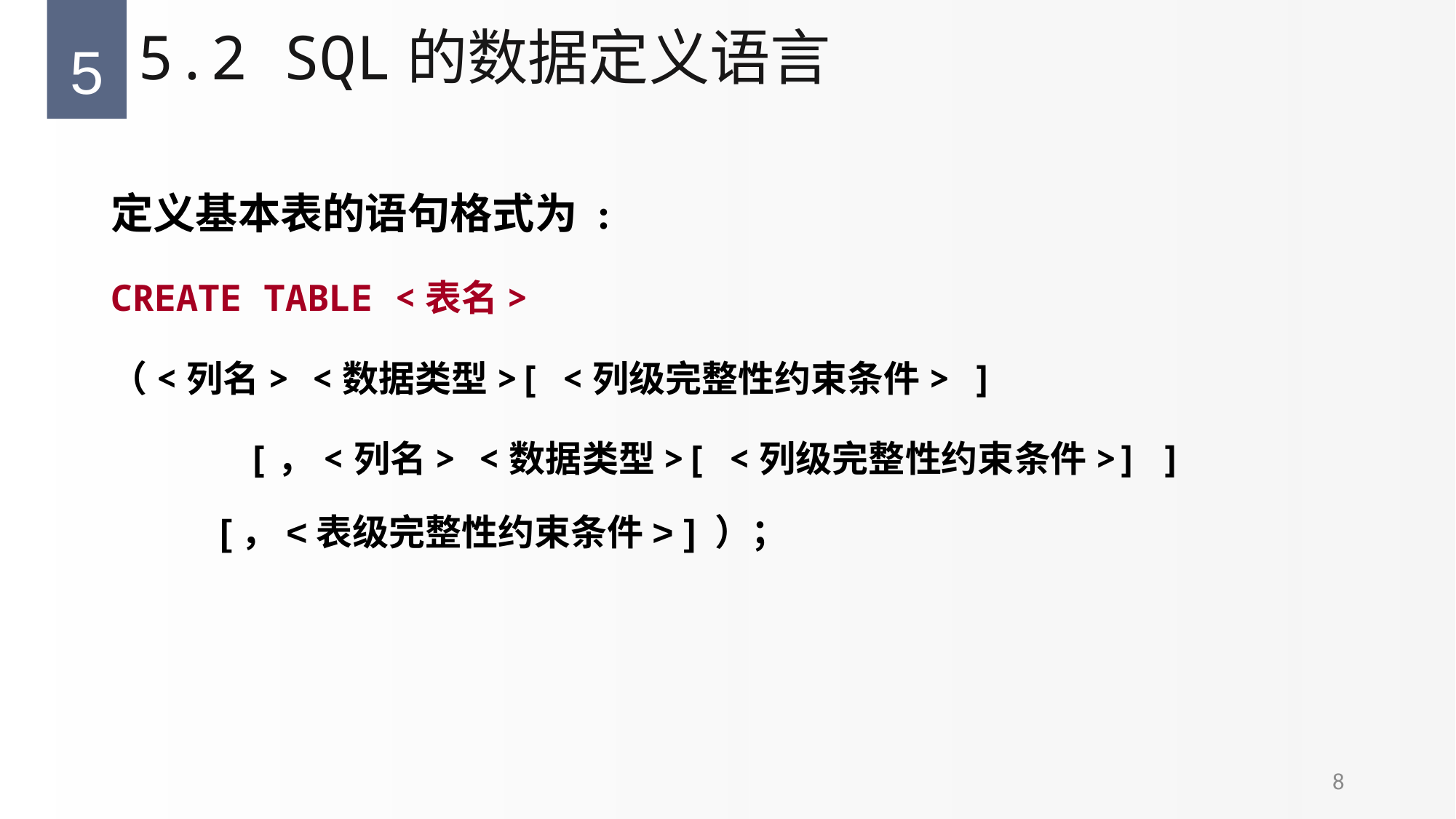

# 5.2 SQL的数据定义语言
定义基本表的语句格式为 :
CREATE TABLE <表名>
（<列名> <数据类型>[ <列级完整性约束条件> ]
		[，<列名> <数据类型>[ <列级完整性约束条件>] ]
[，<表级完整性约束条件> ] ）；

8